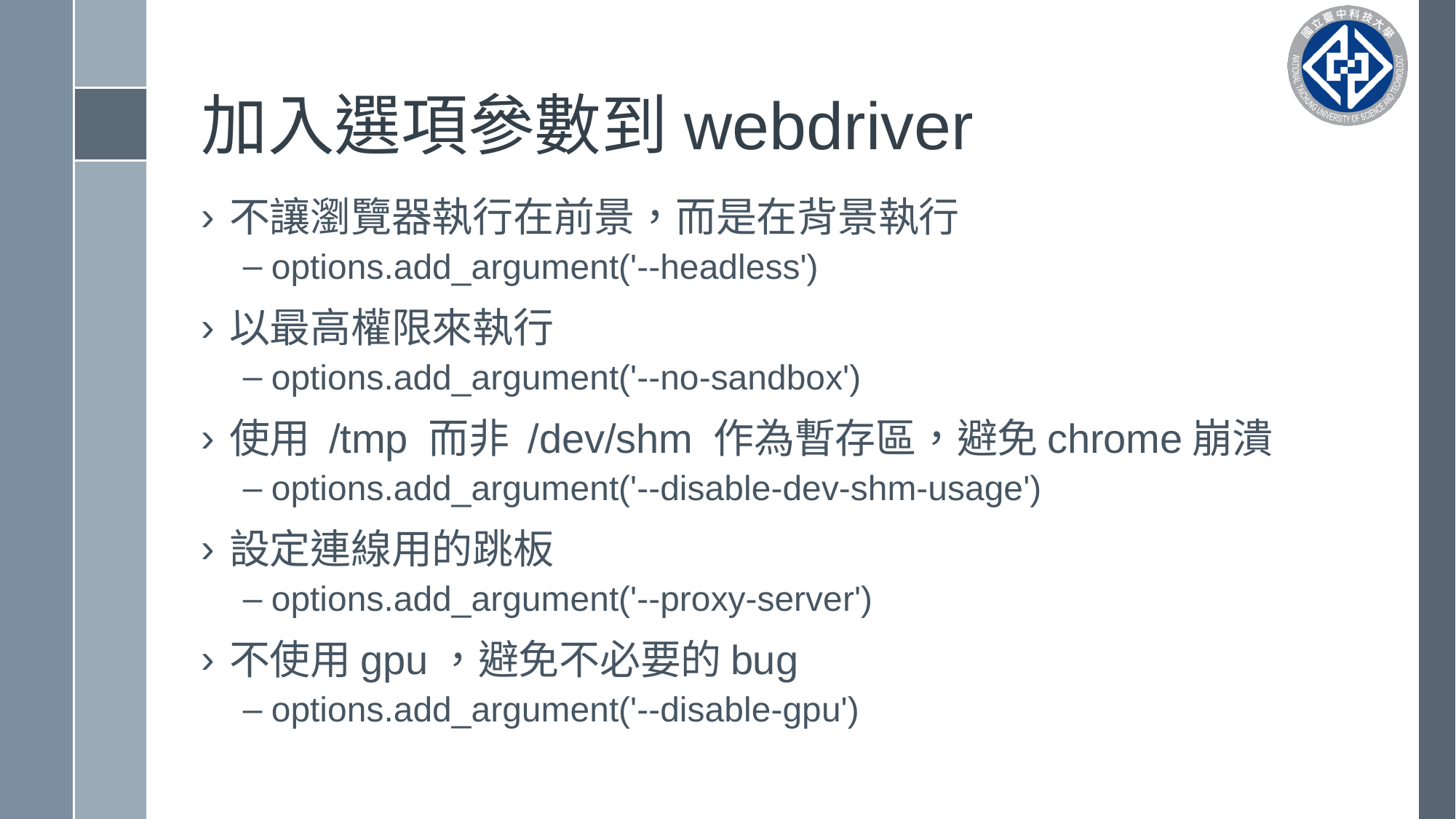

# 加入選項參數到webdriver
不讓瀏覽器執行在前景，而是在背景執行
options.add_argument('--headless')
以最高權限來執行
options.add_argument('--no-sandbox')
使用 /tmp 而非 /dev/shm 作為暫存區，避免chrome崩潰
options.add_argument('--disable-dev-shm-usage')
設定連線用的跳板
options.add_argument('--proxy-server')
不使用gpu，避免不必要的bug
options.add_argument('--disable-gpu')